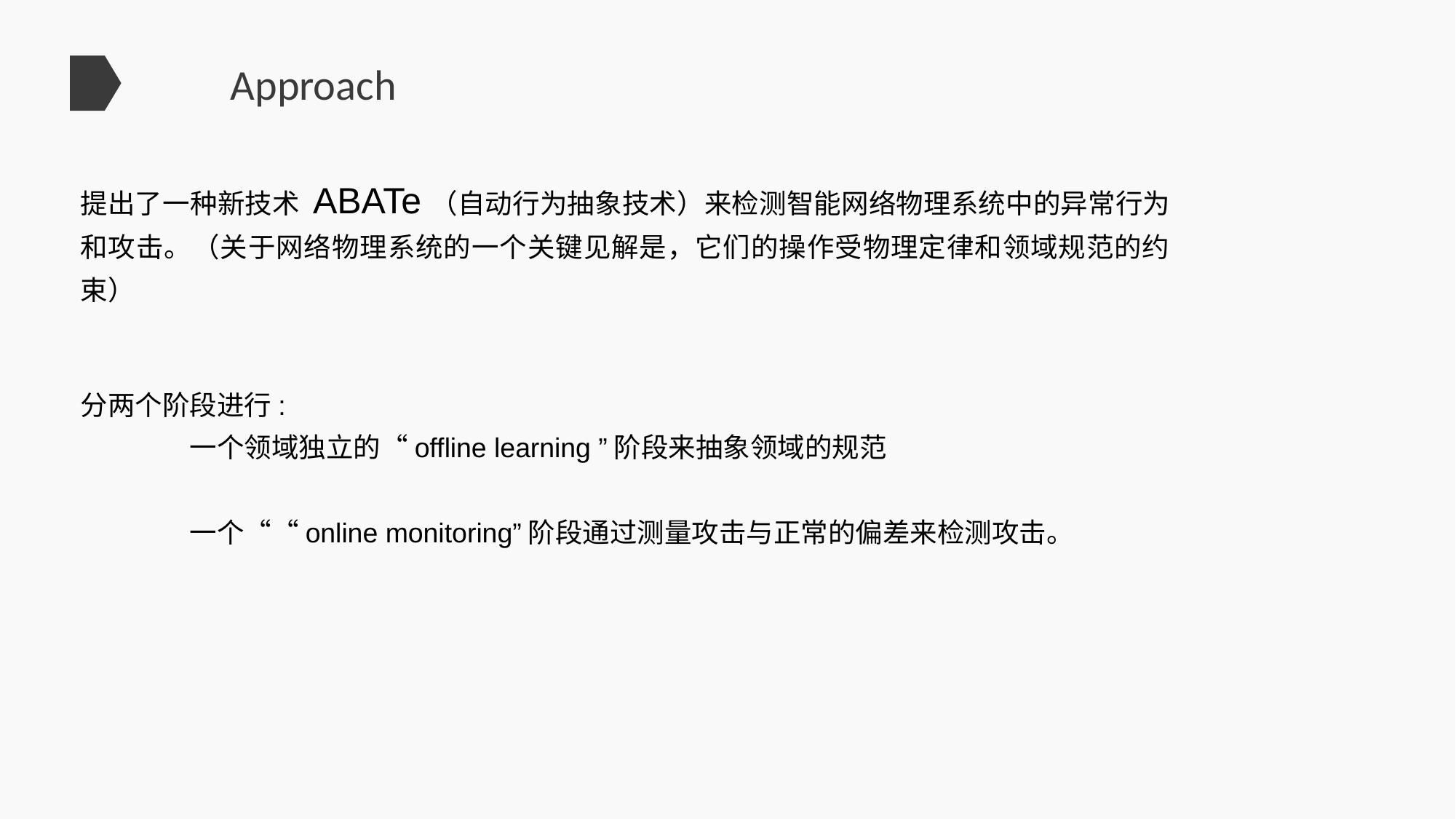

Approach

提出了一种新技术 ABATe（自动行为抽象技术）来检测智能网络物理系统中的异常行为和攻击。（关于网络物理系统的一个关键见解是，它们的操作受物理定律和领域规范的约束）
分两个阶段进行:
	一个领域独立的“offline learning ”阶段来抽象领域的规范

	一个““online monitoring”阶段通过测量攻击与正常的偏差来检测攻击。